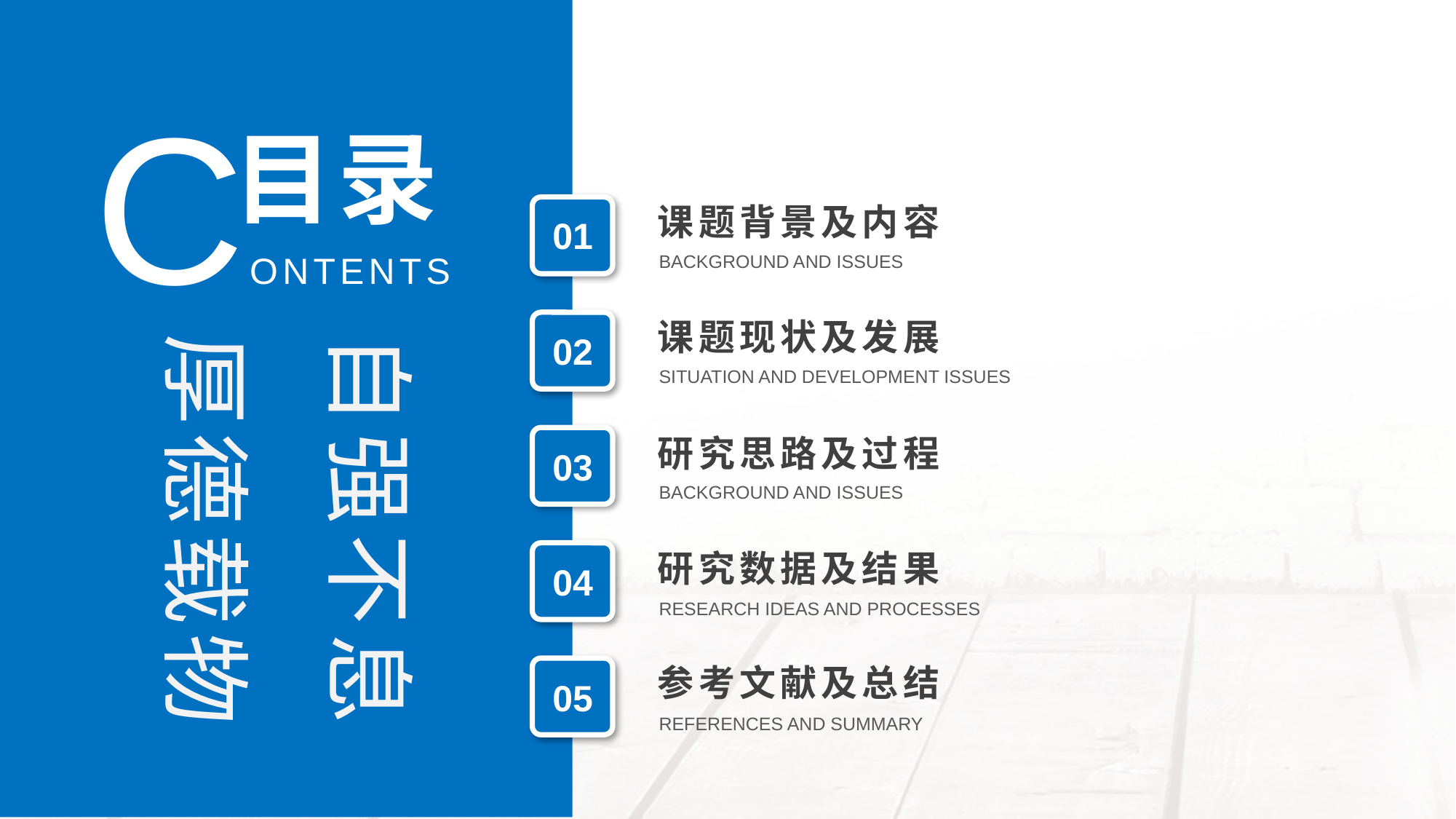

CONTENTS
目录
课题背景及内容

01
BACKGROUND AND ISSUES
课题现状及发展

02
自强不息
厚德载物
SITUATION AND DEVELOPMENT ISSUES
研究思路及过程

03
BACKGROUND AND ISSUES
研究数据及结果

04
RESEARCH IDEAS AND PROCESSES
参考文献及总结

05
REFERENCES AND SUMMARY